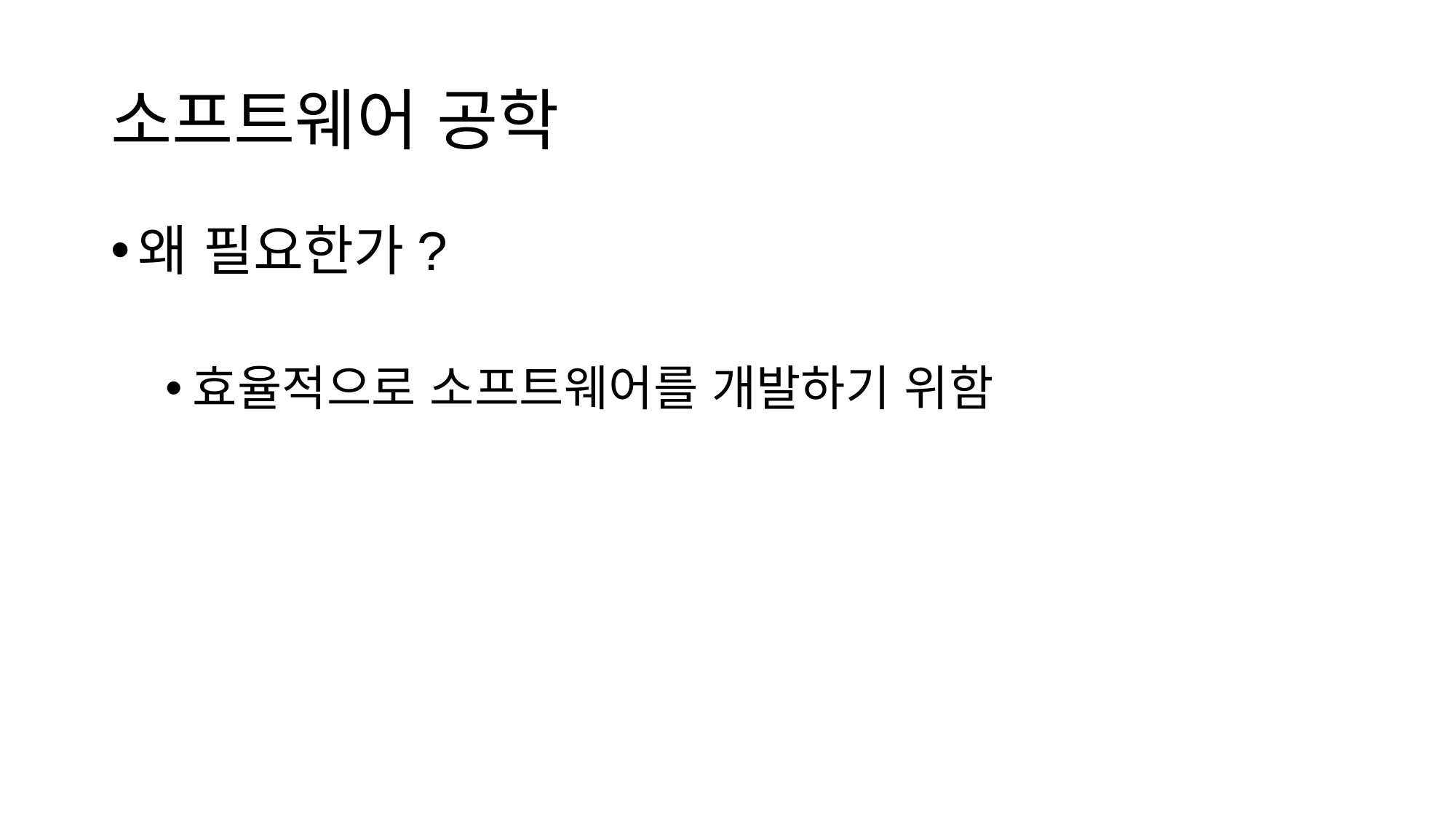

# 소프트웨어 공학
왜 필요한가?

효율적으로 소프트웨어를 개발하기 위함